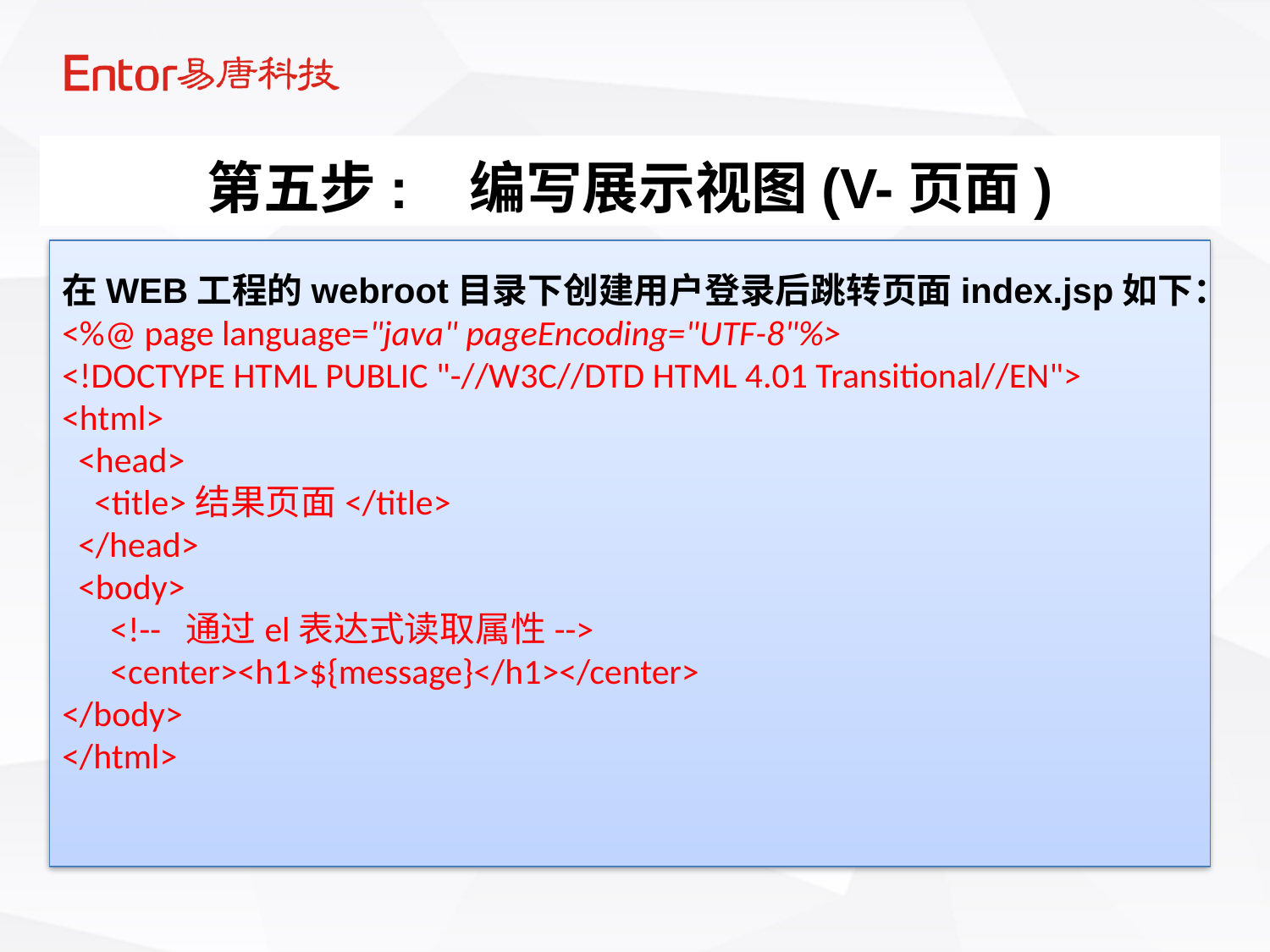

第五步:   编写展示视图(V-页面)
在WEB工程的webroot目录下创建用户登录后跳转页面index.jsp如下：
<%@ page language="java" pageEncoding="UTF-8"%>
<!DOCTYPE HTML PUBLIC "-//W3C//DTD HTML 4.01 Transitional//EN">
<html>
  <head>
    <title>结果页面</title>
  </head>
  <body>
      <!--  通过el表达式读取属性-->
      <center><h1>${message}</h1></center>
</body>
</html>